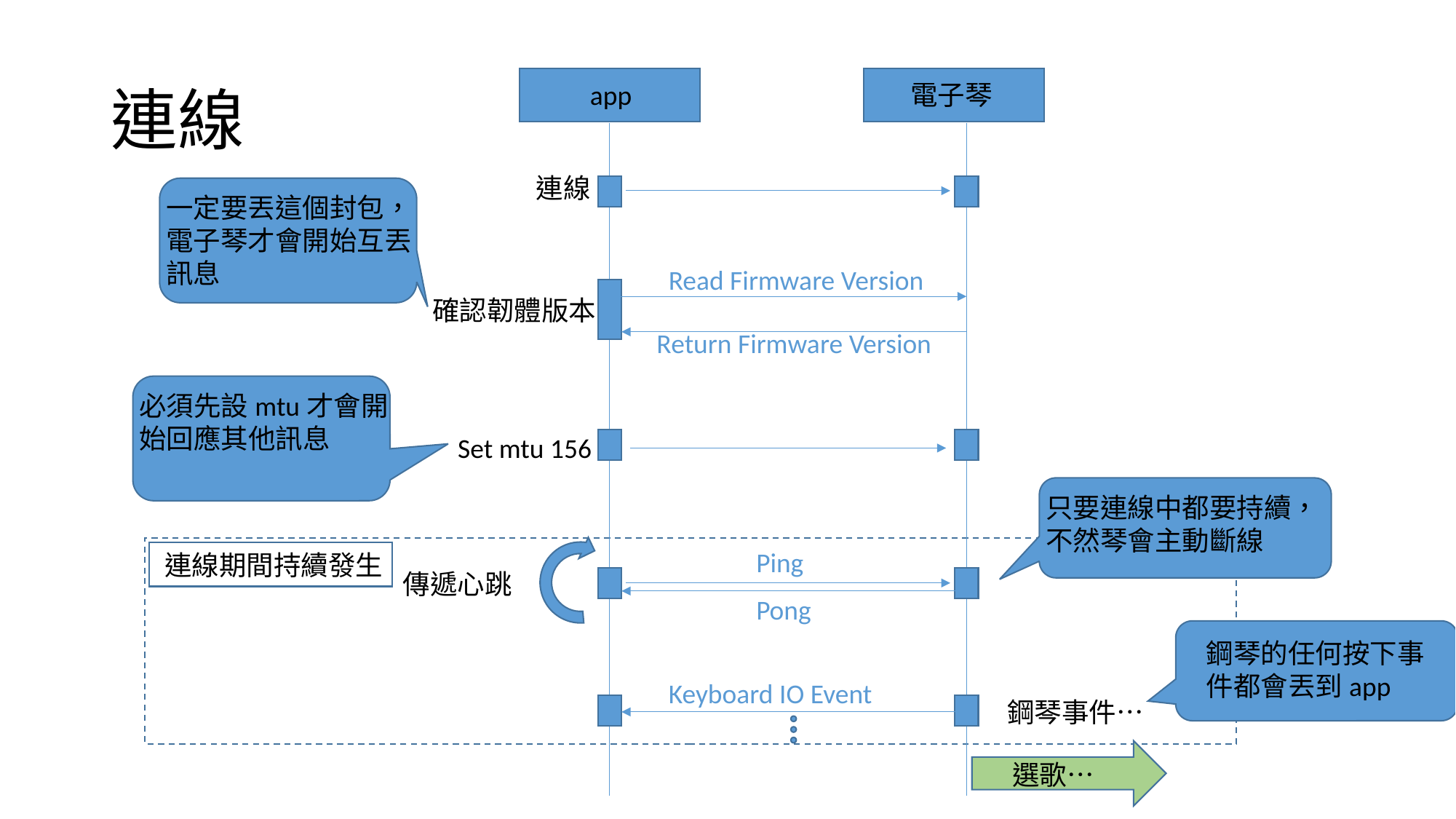

# 連線

app
電子琴
連線

一定要丟這個封包，電子琴才會開始互丟訊息
Read Firmware Version

確認韌體版本
Return Firmware Version

必須先設mtu才會開始回應其他訊息
Set mtu 156

只要連線中都要持續，不然琴會主動斷線

Ping

連線期間持續發生
傳遞心跳

Pong

鋼琴的任何按下事件都會丟到app
Keyboard IO Event
鋼琴事件…

選歌…